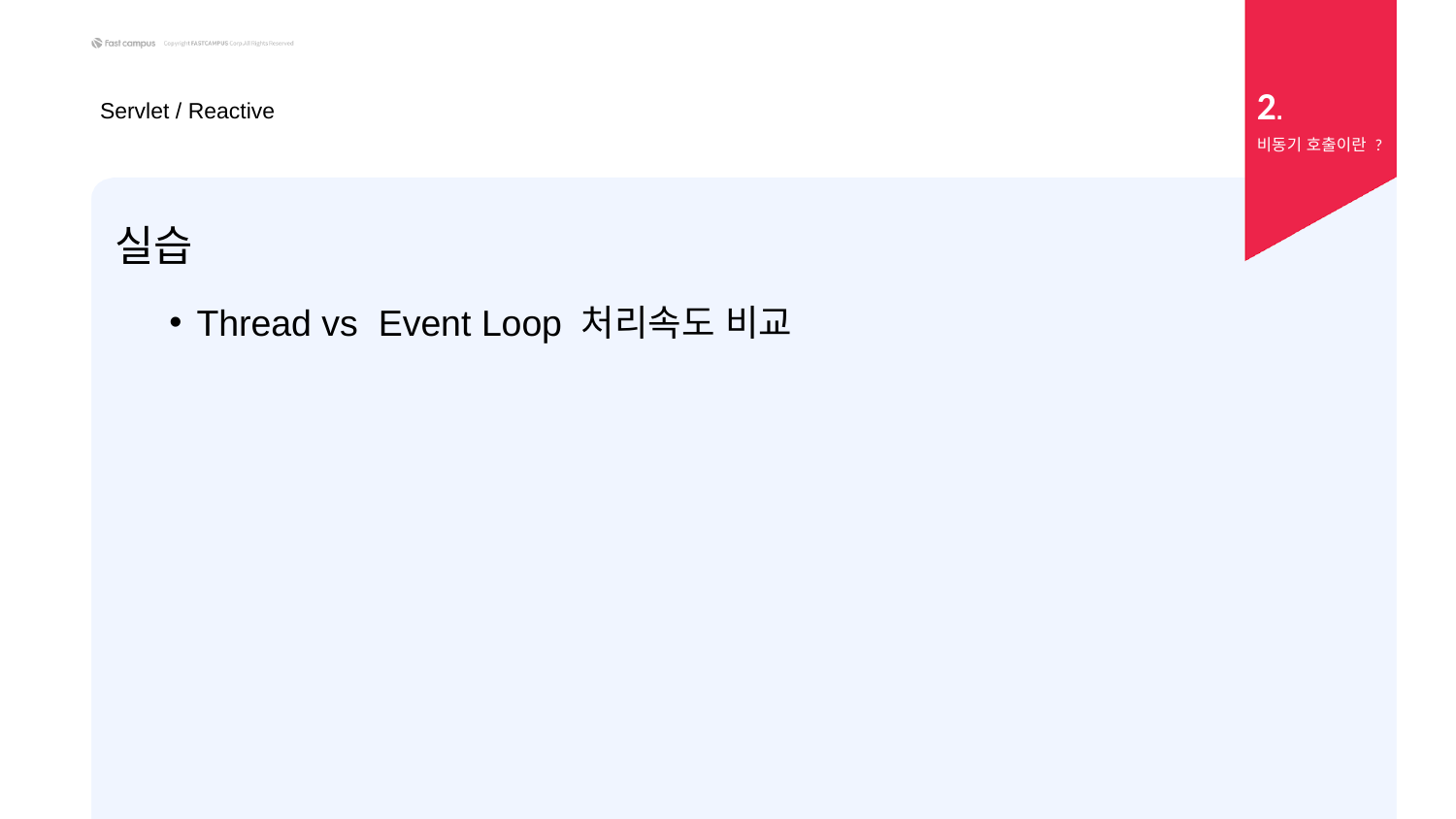

2.
# Servlet / Reactive
비동기 호출이란 ?
실습
Thread vs  Event Loop 처리속도 비교